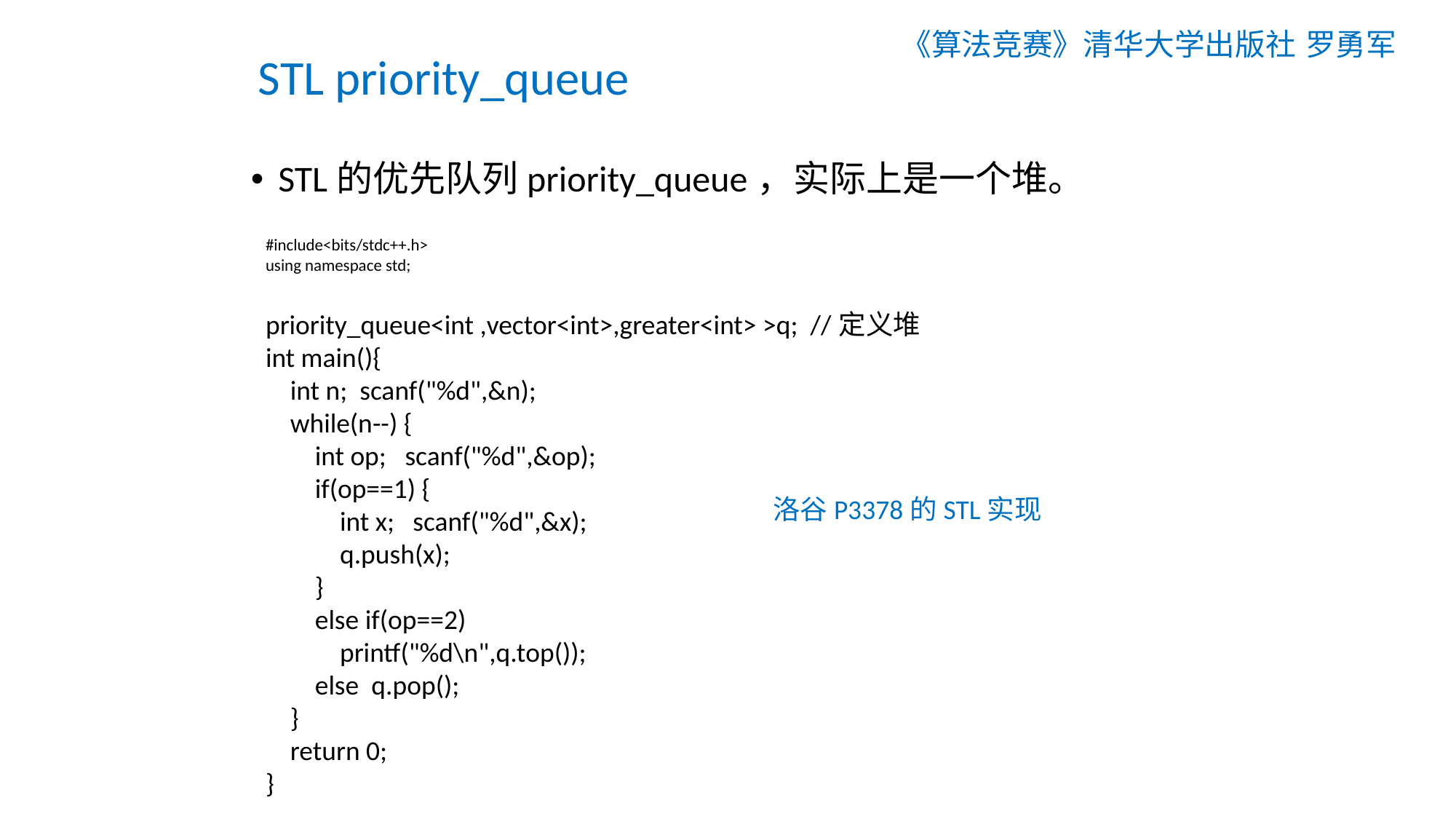

《算法竞赛》清华大学出版社 罗勇军
# STL priority_queue
STL的优先队列priority_queue，实际上是一个堆。
#include<bits/stdc++.h>
using namespace std;

priority_queue<int ,vector<int>,greater<int> >q;  //定义堆
int main(){
    int n;  scanf("%d",&n);
    while(n--) {
        int op;   scanf("%d",&op);
        if(op==1) {
            int x;   scanf("%d",&x);
            q.push(x);
        }
        else if(op==2)
            printf("%d\n",q.top());
        else  q.pop();
    }
    return 0;
}
洛谷P3378的STL实现